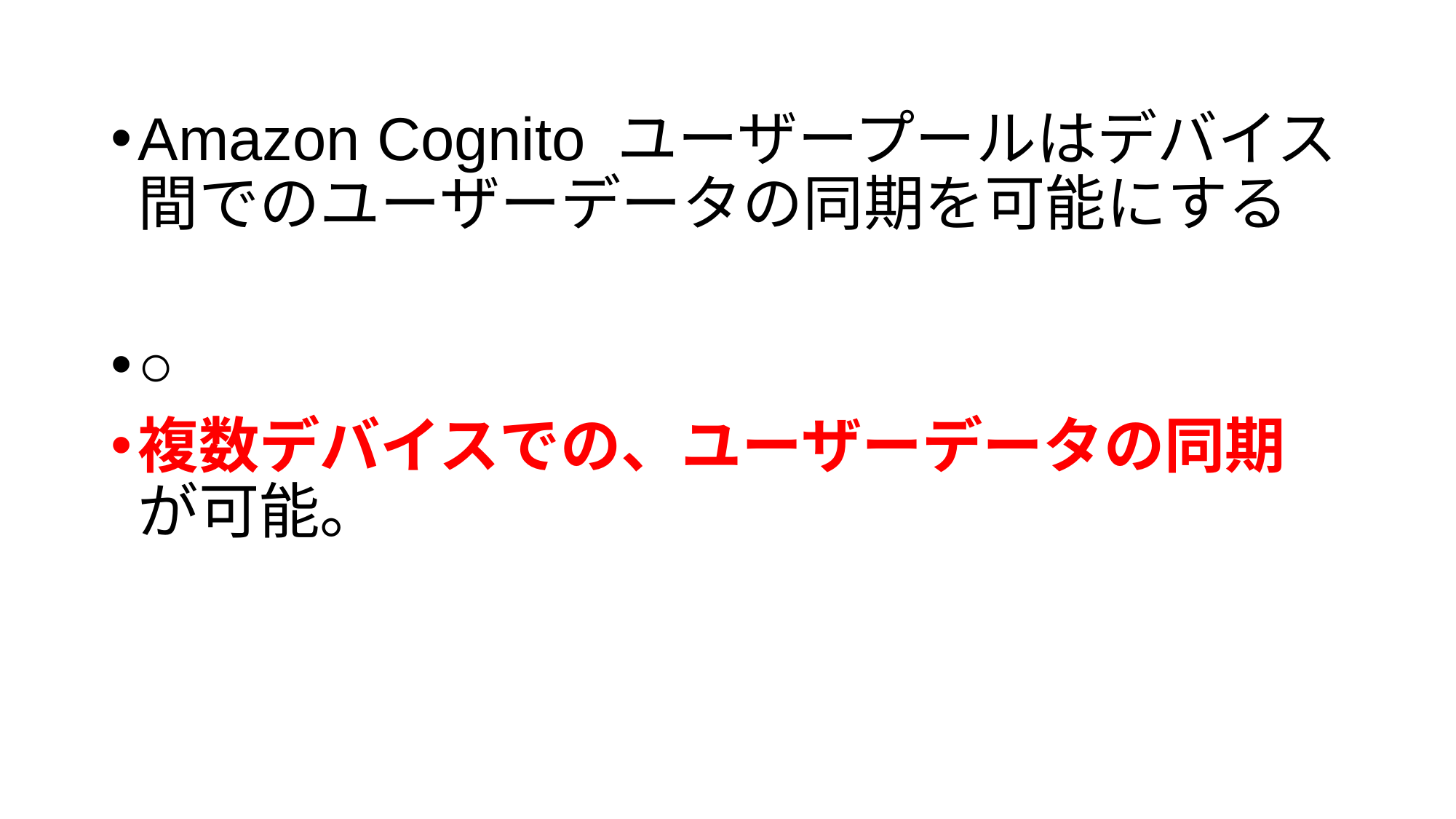

Amazon Cognito ユーザープールはデバイス間でのユーザーデータの同期を可能にする

○
複数デバイスでの、ユーザーデータの同期が可能。